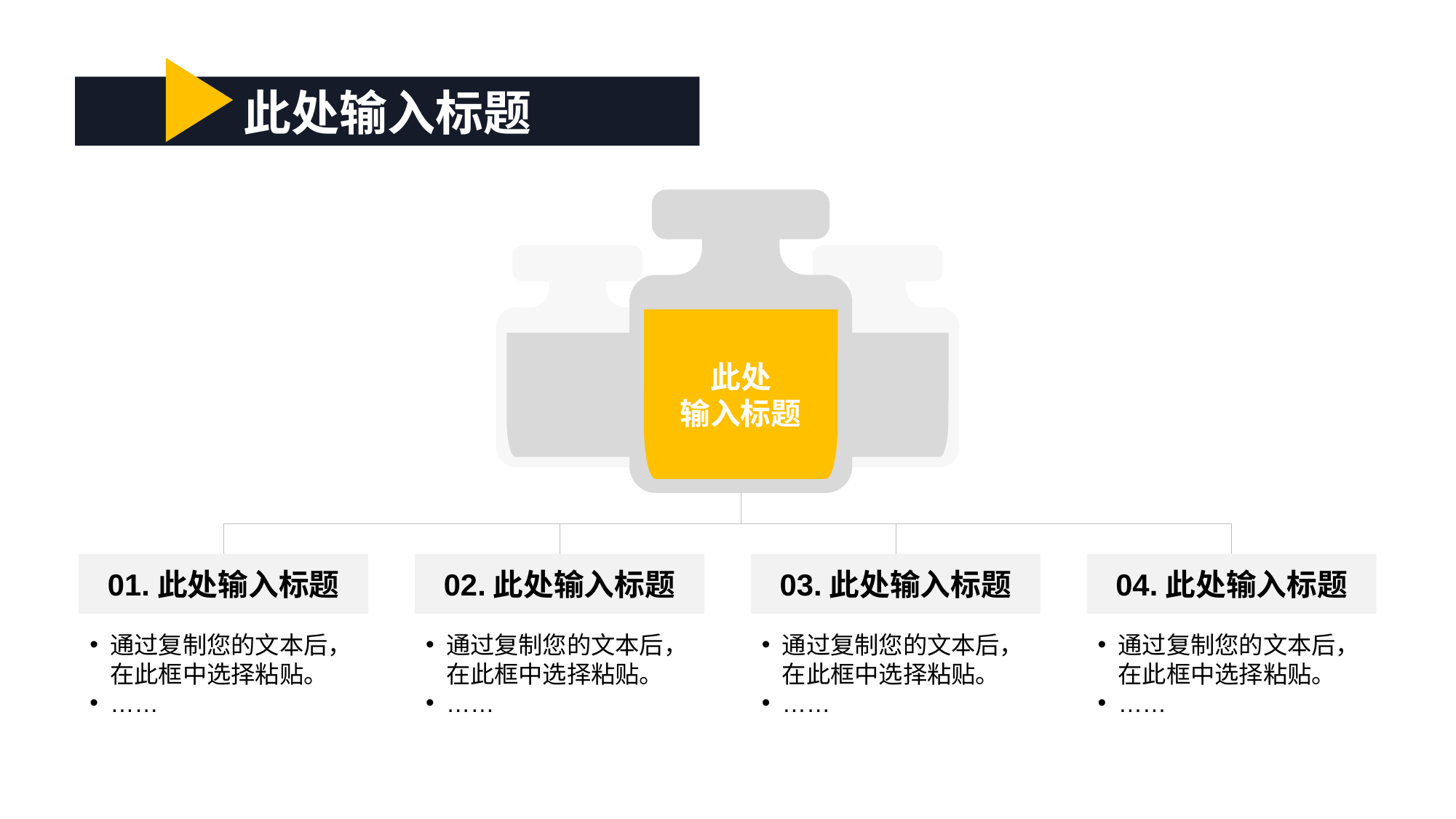

此处输入标题

此处
输入标题

01.此处输入标题
02.此处输入标题
03.此处输入标题
04.此处输入标题
通过复制您的文本后，在此框中选择粘贴。
……
通过复制您的文本后，在此框中选择粘贴。
……
通过复制您的文本后，在此框中选择粘贴。
……
通过复制您的文本后，在此框中选择粘贴。
……